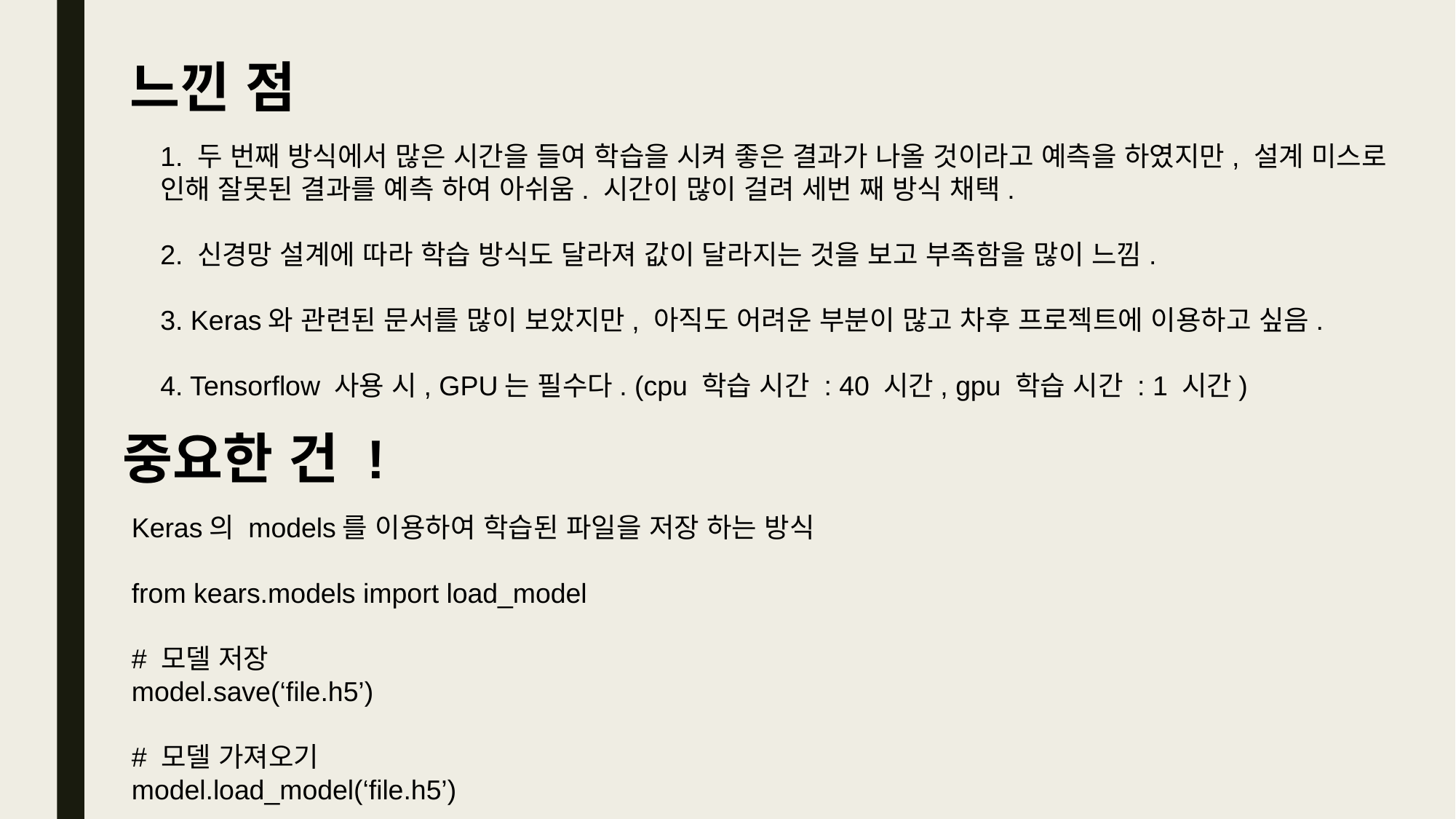

느낀 점
1. 두 번째 방식에서 많은 시간을 들여 학습을 시켜 좋은 결과가 나올 것이라고 예측을 하였지만, 설계 미스로
인해 잘못된 결과를 예측 하여 아쉬움. 시간이 많이 걸려 세번 째 방식 채택.

2. 신경망 설계에 따라 학습 방식도 달라져 값이 달라지는 것을 보고 부족함을 많이 느낌.

3. Keras와 관련된 문서를 많이 보았지만, 아직도 어려운 부분이 많고 차후 프로젝트에 이용하고 싶음.

4. Tensorflow 사용 시, GPU는 필수다. (cpu 학습 시간 : 40 시간, gpu 학습 시간 : 1 시간)
중요한 건 !
Keras의 models를 이용하여 학습된 파일을 저장 하는 방식

from kears.models import load_model

# 모델 저장
model.save(‘file.h5’)

# 모델 가져오기
model.load_model(‘file.h5’)